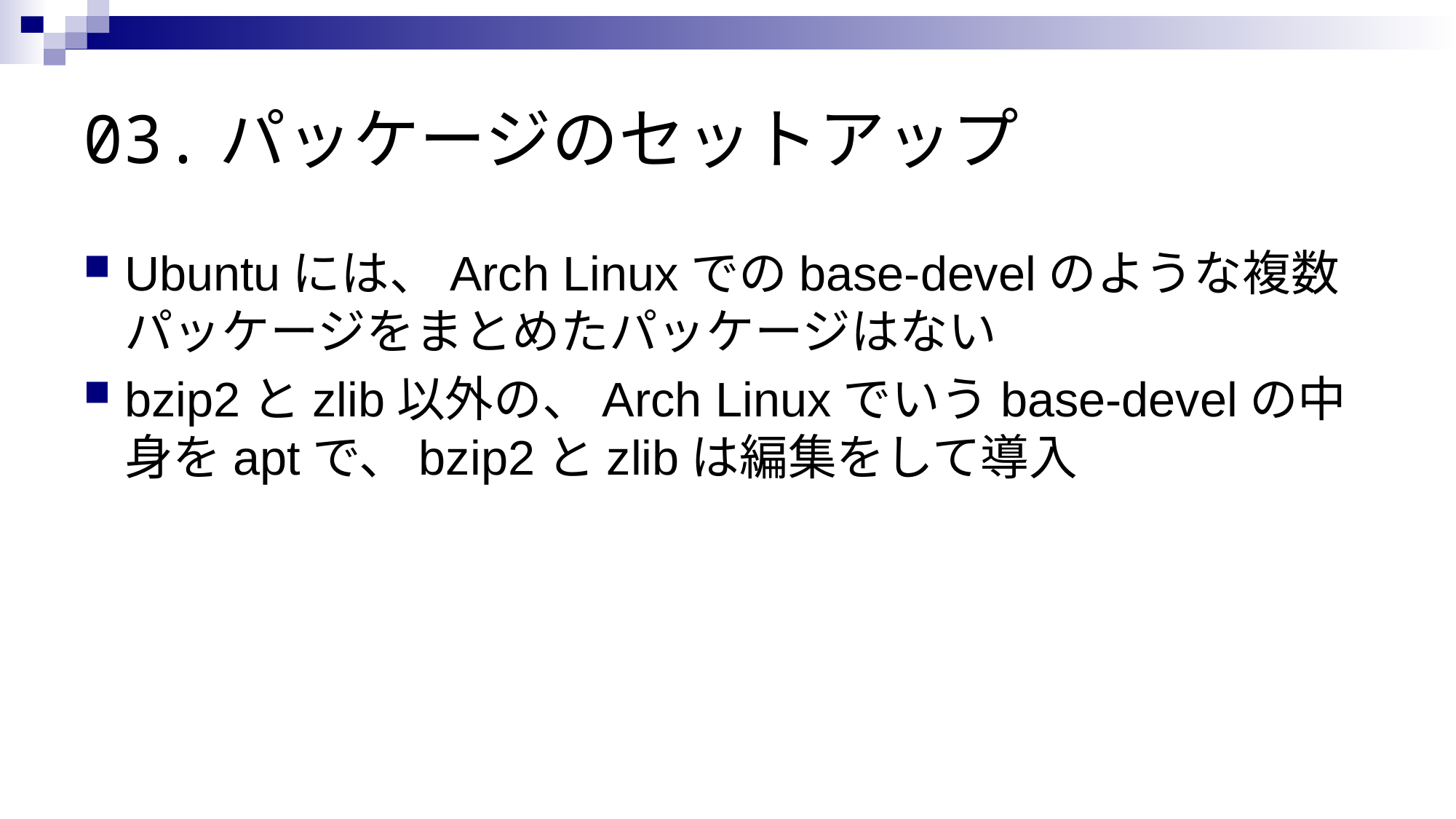

# 03.パッケージのセットアップ
Ubuntuには、Arch Linuxでのbase-develのような複数パッケージをまとめたパッケージはない
bzip2とzlib以外の、Arch Linuxでいうbase-develの中身をaptで、bzip2とzlibは編集をして導入